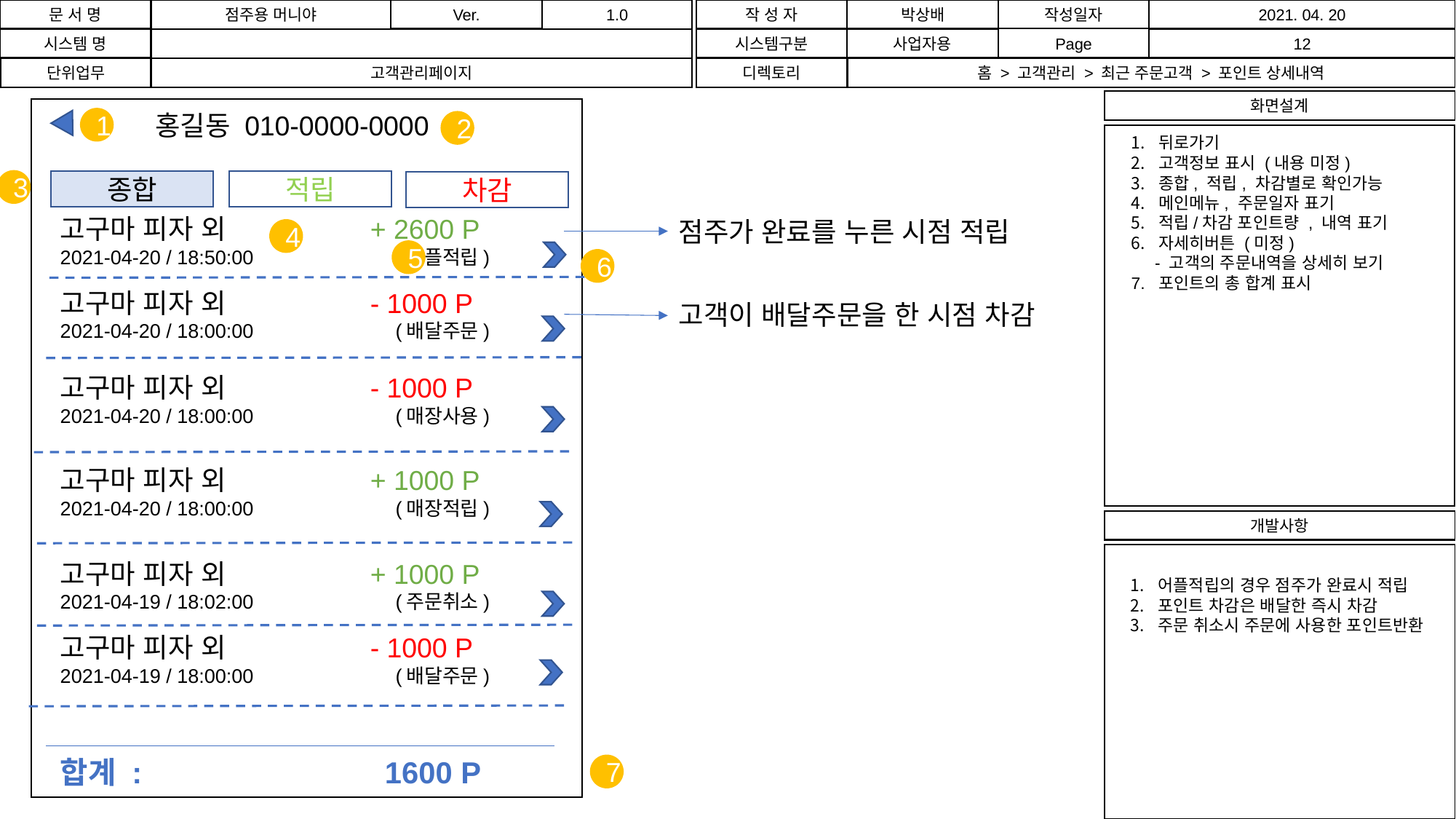

문 서 명
1.0
2021. 04. 20
Ver.
작성일자
박상배
작 성 자
점주용 머니야
12
시스템구분
사업자용
Page
시스템 명

단위업무
고객관리페이지
디렉토리
홈 > 고객관리 > 최근 주문고객 > 포인트 상세내역
화면설계

홍길동 010-0000-0000
1

2

뒤로가기
고객정보 표시 (내용 미정)
종합, 적립, 차감별로 확인가능
메인메뉴, 주문일자 표기
적립/차감 포인트량 , 내역 표기
자세히버튼 (미정)
     - 고객의 주문내역을 상세히 보기
7.  포인트의 총 합계 표시
3
종합
적립
차감
고구마 피자 외                  + 2600 P
2021-04-20 / 18:50:00                          (어플적립)
점주가 완료를 누른 시점 적립
4
5

6
고구마 피자 외                  - 1000 P
2021-04-20 / 18:00:00                          (배달주문)
고객이 배달주문을 한 시점 차감

고구마 피자 외                  - 1000 P
2021-04-20 / 18:00:00                          (매장사용)

고구마 피자 외                  + 1000 P
2021-04-20 / 18:00:00                          (매장적립)

개발사항

고구마 피자 외                  + 1000 P
2021-04-19 / 18:02:00                          (주문취소)
어플적립의 경우 점주가 완료시 적립
포인트 차감은 배달한 즉시 차감
주문 취소시 주문에 사용한 포인트반환

고구마 피자 외                  - 1000 P
2021-04-19 / 18:00:00                          (배달주문)

합계 :                             1600 P
7